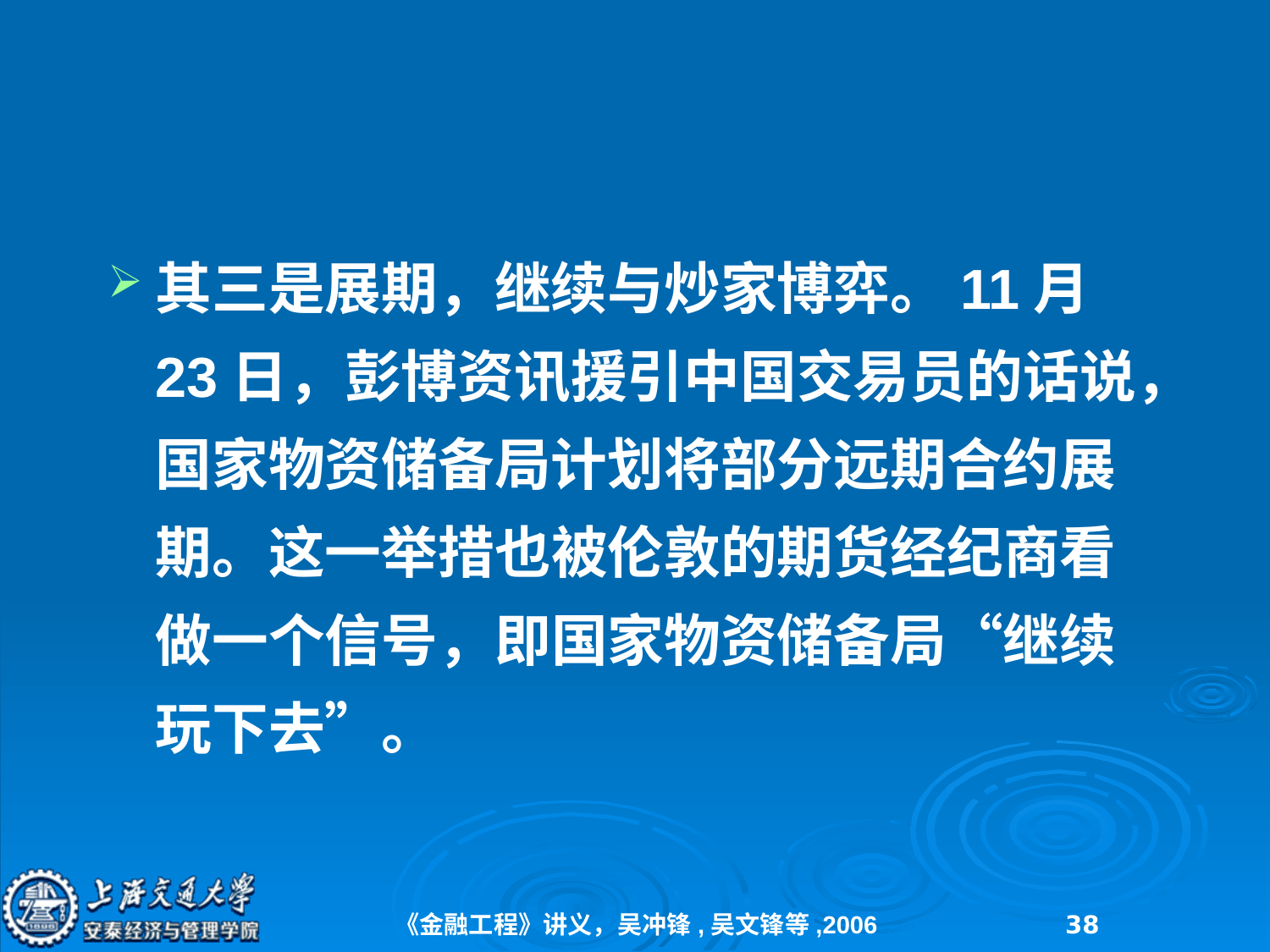

#
其三是展期，继续与炒家博弈。11月23日，彭博资讯援引中国交易员的话说，国家物资储备局计划将部分远期合约展期。这一举措也被伦敦的期货经纪商看做一个信号，即国家物资储备局“继续玩下去”。